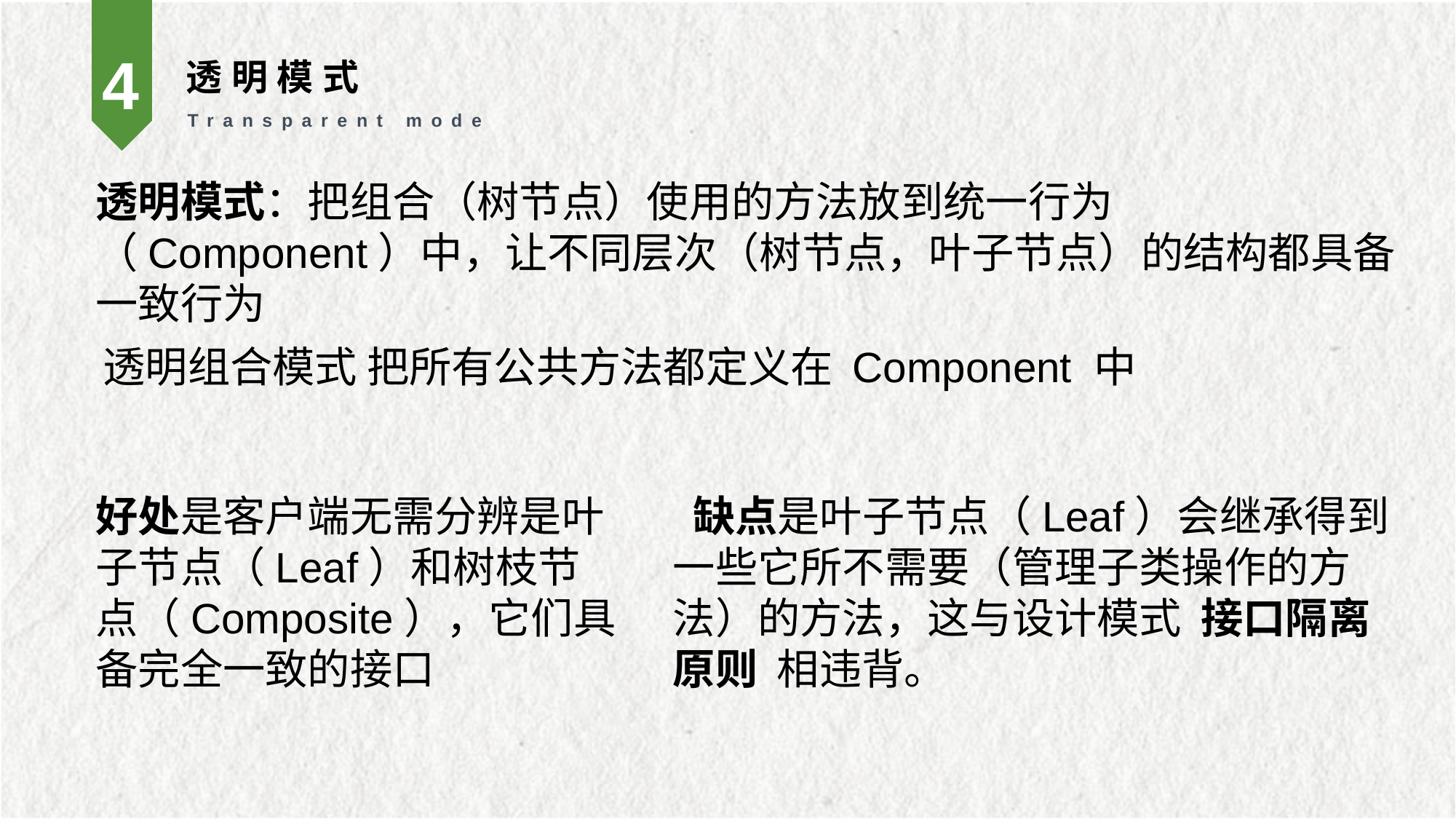

4

透明模式
Transparent mode
透明模式：把组合（树节点）使用的方法放到统一行为（Component）中，让不同层次（树节点，叶子节点）的结构都具备一致行为
透明组合模式 把所有公共方法都定义在 Component 中

好处是客户端无需分辨是叶子节点（Leaf）和树枝节点（Composite），它们具备完全一致的接口
 缺点是叶子节点（Leaf）会继承得到一些它所不需要（管理子类操作的方法）的方法，这与设计模式  接口隔离原则  相违背。